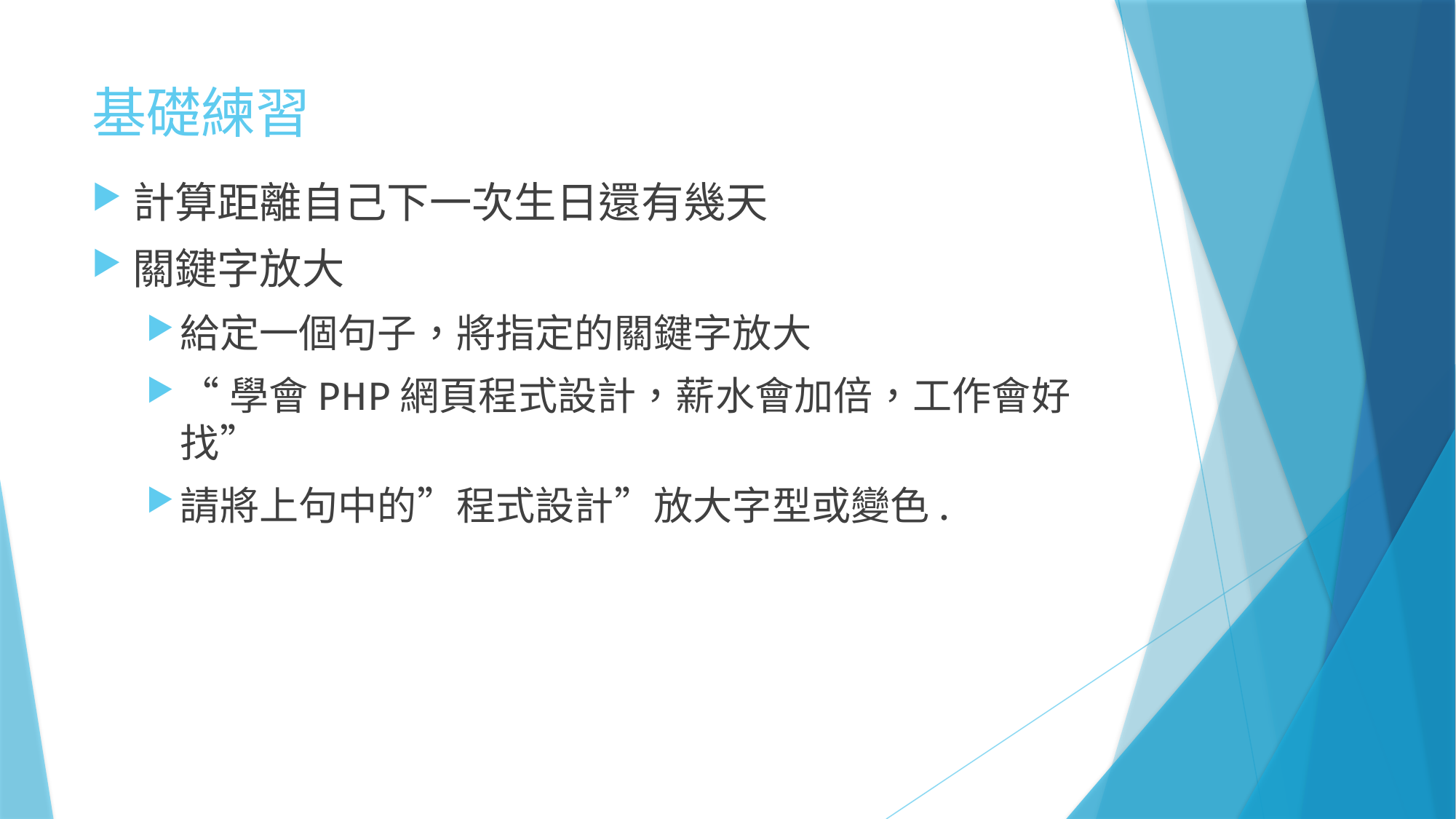

# 基礎練習
計算距離自己下一次生日還有幾天
關鍵字放大
給定一個句子，將指定的關鍵字放大
“學會PHP網頁程式設計，薪水會加倍，工作會好找”
請將上句中的”程式設計”放大字型或變色.